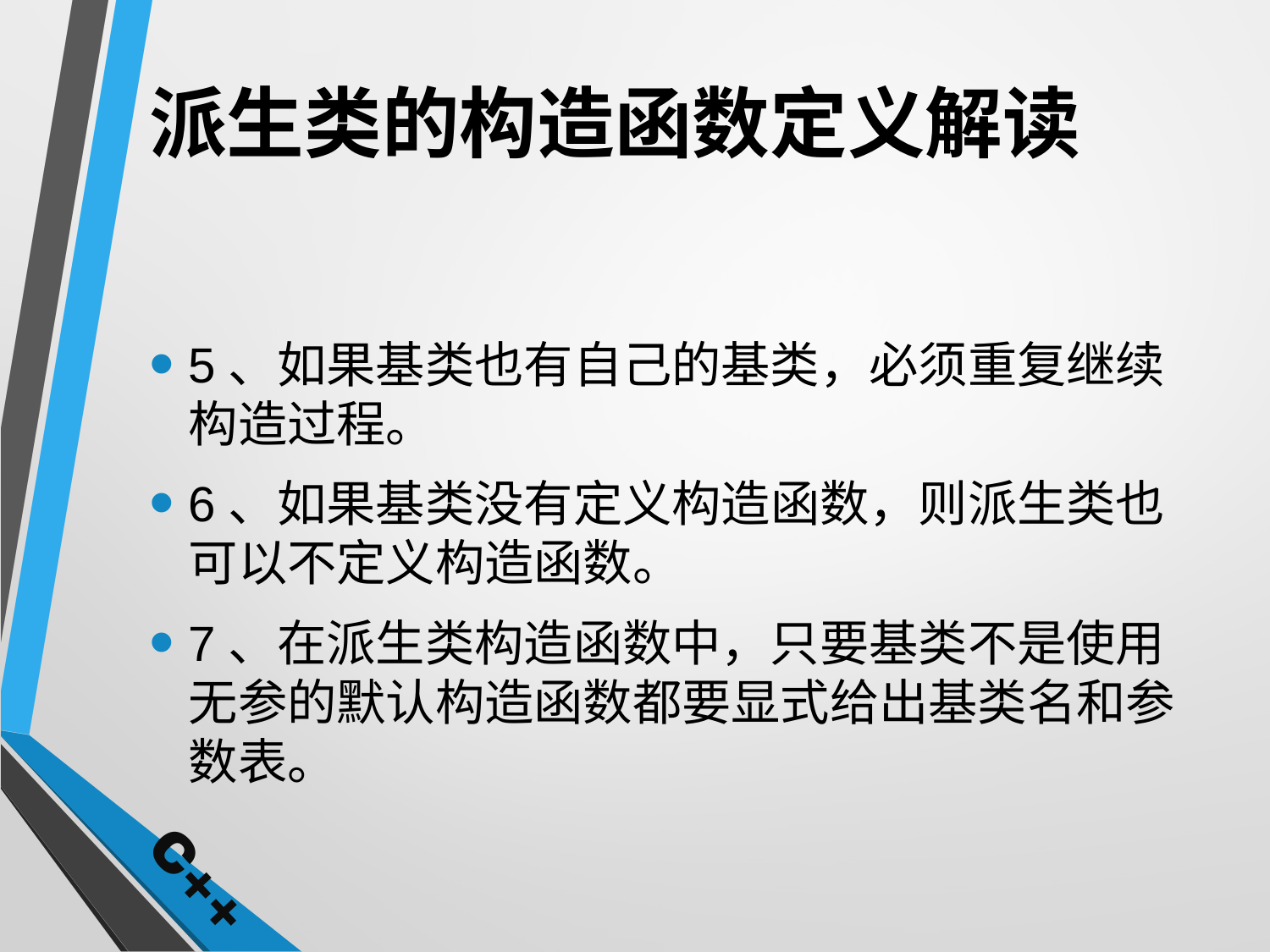

# 派生类的构造函数定义解读
5、如果基类也有自己的基类，必须重复继续构造过程。
6、如果基类没有定义构造函数，则派生类也可以不定义构造函数。
7、在派生类构造函数中，只要基类不是使用无参的默认构造函数都要显式给出基类名和参数表。